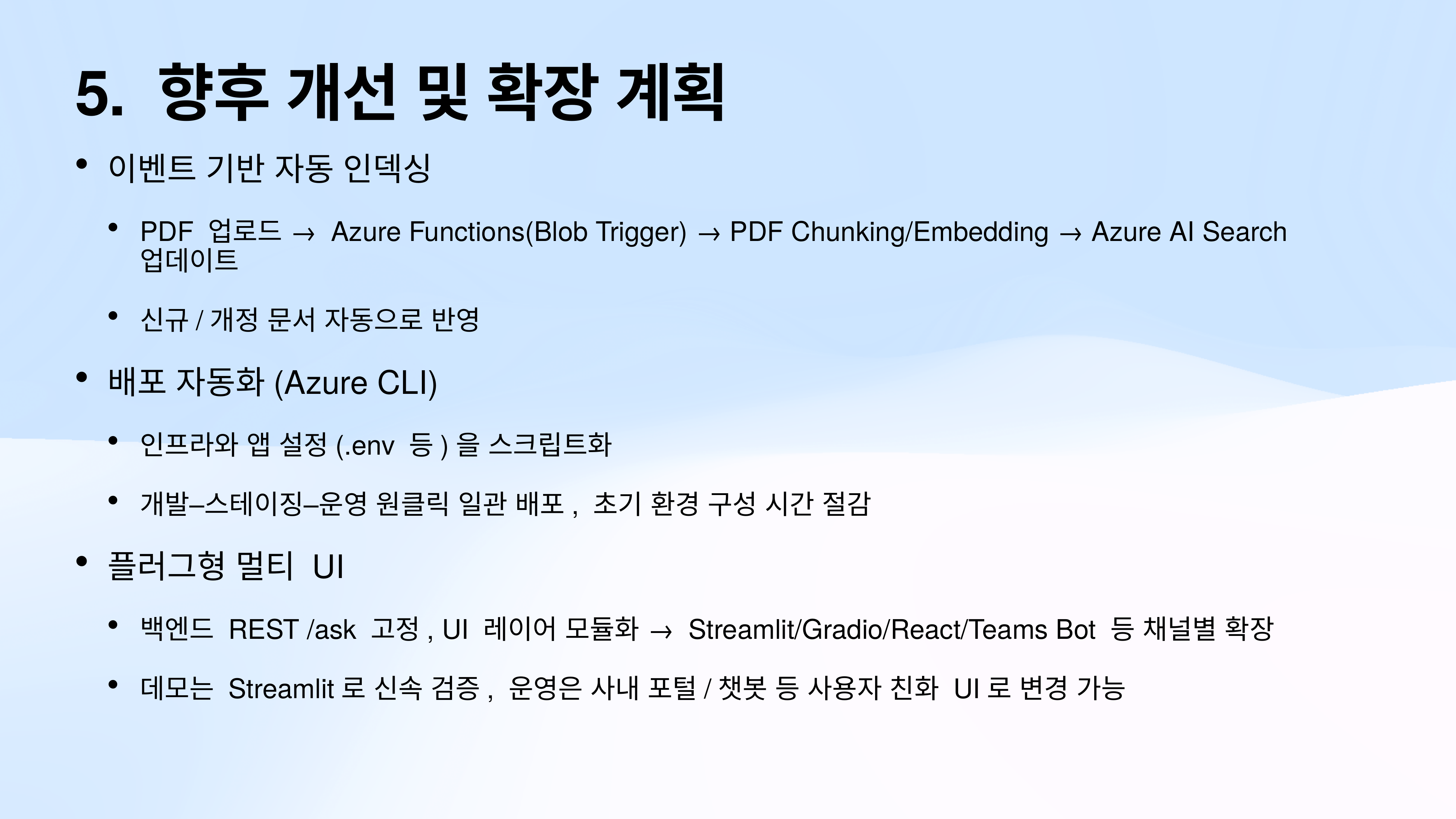

# 5. 향후 개선 및 확장 계획
이벤트 기반 자동 인덱싱
PDF 업로드 → Azure Functions(Blob Trigger) → PDF Chunking/Embedding → Azure AI Search 업데이트
신규/개정 문서 자동으로 반영
배포 자동화(Azure CLI)
인프라와 앱 설정(.env 등)을 스크립트화
개발–스테이징–운영 원클릭 일관 배포, 초기 환경 구성 시간 절감
플러그형 멀티 UI
백엔드 REST /ask 고정, UI 레이어 모듈화 → Streamlit/Gradio/React/Teams Bot 등 채널별 확장
데모는 Streamlit로 신속 검증, 운영은 사내 포털/챗봇 등 사용자 친화 UI로 변경 가능